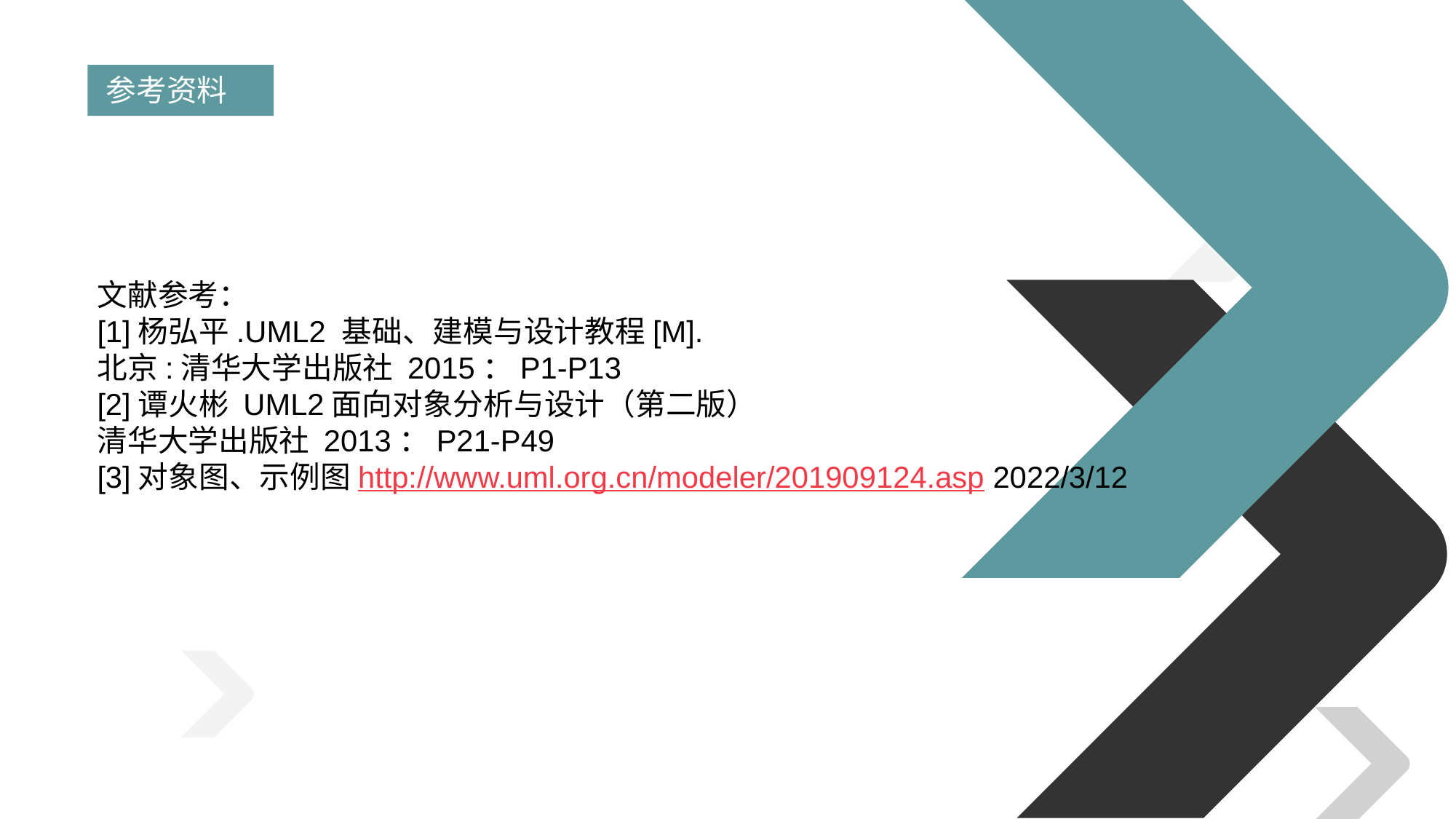

参考资料

文献参考：
[1]杨弘平.UML2 基础、建模与设计教程[M].
北京:清华大学出版社 2015：P1-P13
[2]谭火彬 UML2面向对象分析与设计（第二版）
清华大学出版社 2013：P21-P49
[3]对象图、示例图http://www.uml.org.cn/modeler/201909124.asp 2022/3/12